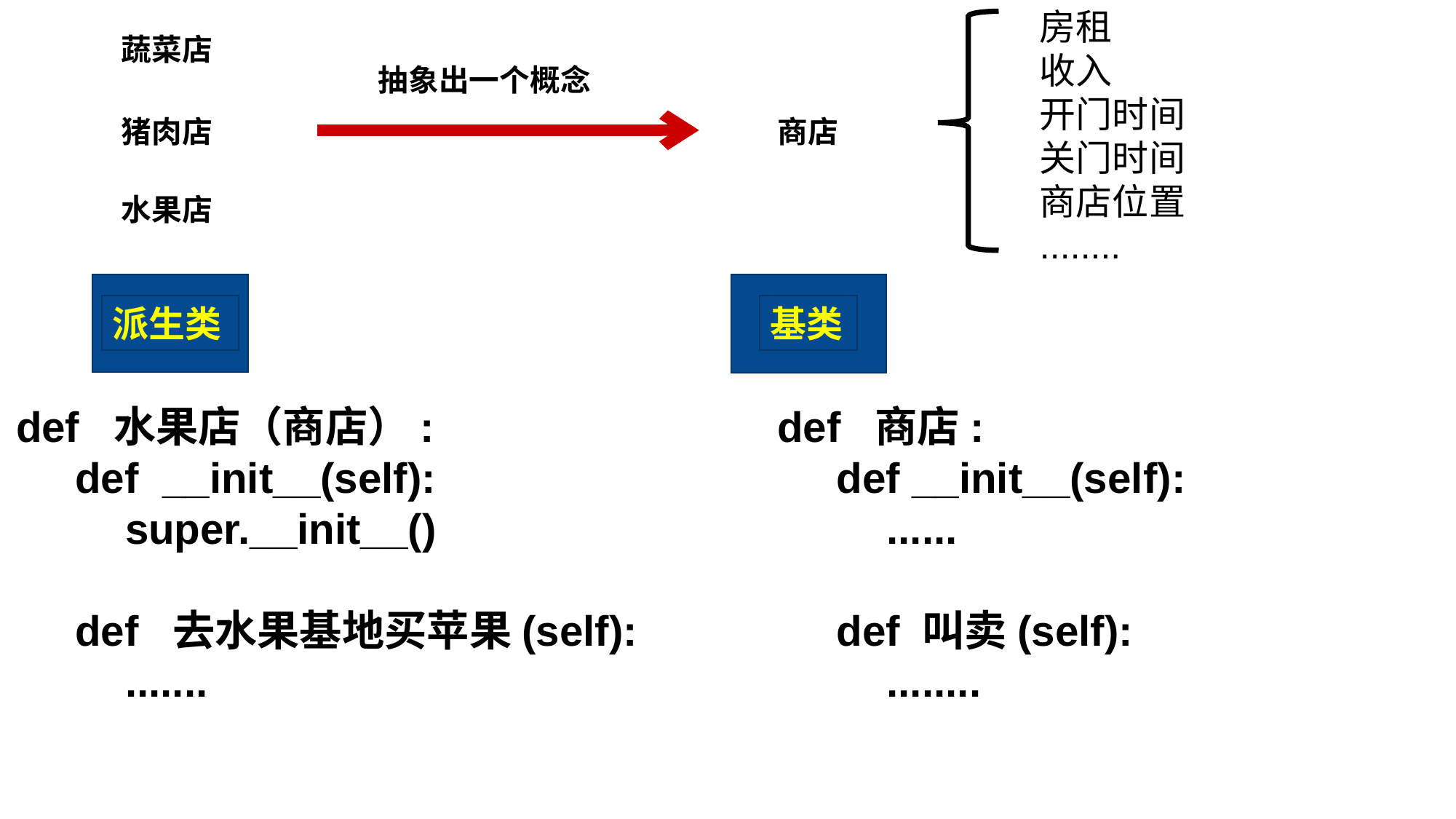

房租
收入
开门时间
关门时间
商店位置
........

蔬菜店
猪肉店
水果店
抽象出一个概念
商店

派生类

基类
def  水果店（商店）:
     def  __init__(self):
	super.__init__()

     def  去水果基地买苹果(self):
	.......
def  商店:
     def __init__(self):
	......

     def 叫卖(self):
	........